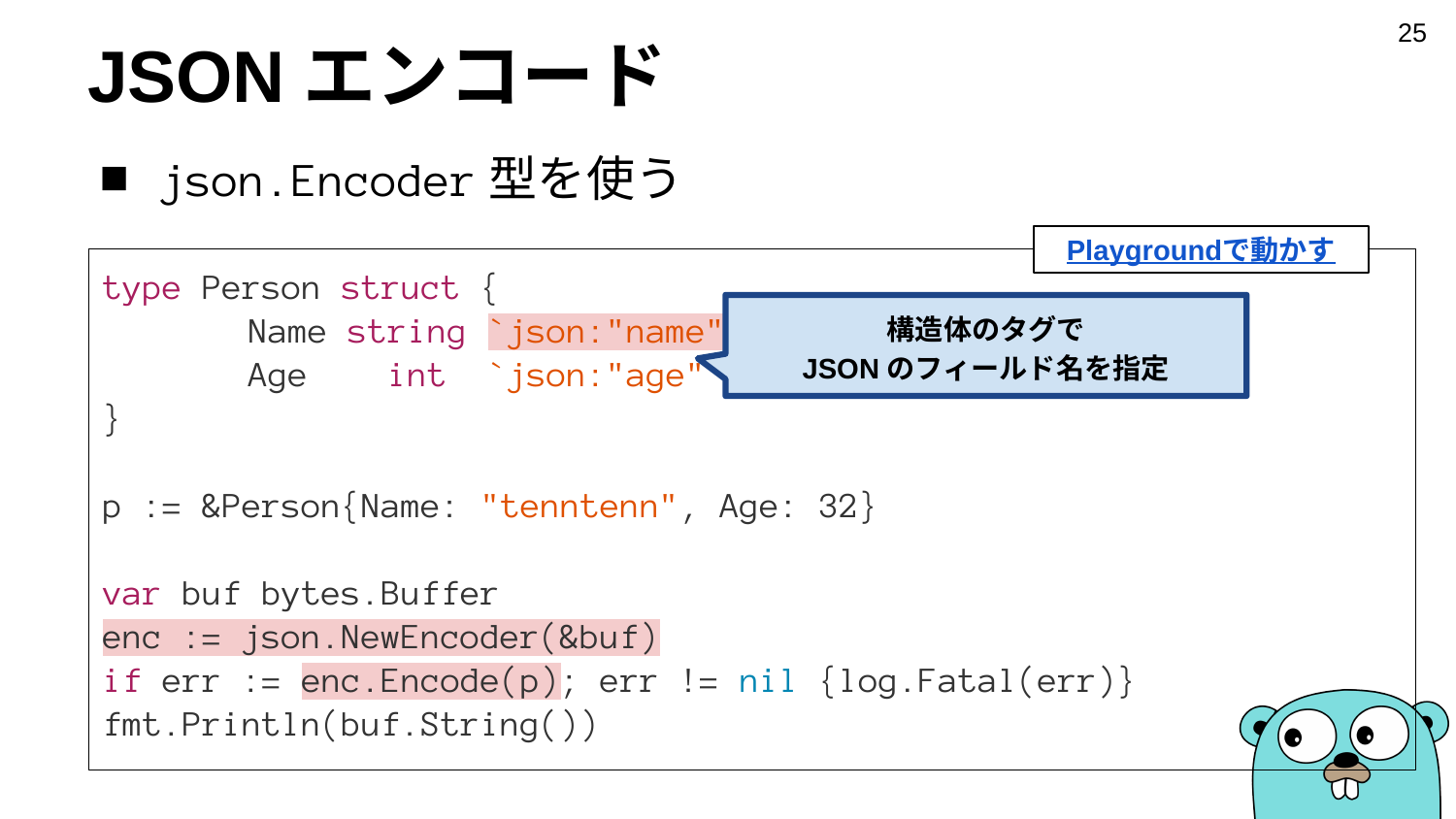

25
# JSONエンコード
json.Encoder型を使う
Playgroundで動かす
type Person struct {
	Name string `json:"name"`
	Age    int  `json:"age"`
}
p := &Person{Name: "tenntenn", Age: 32}
var buf bytes.Buffer
enc := json.NewEncoder(&buf)
if err := enc.Encode(p); err != nil {log.Fatal(err)}
fmt.Println(buf.String())
構造体のタグで
JSONのフィールド名を指定